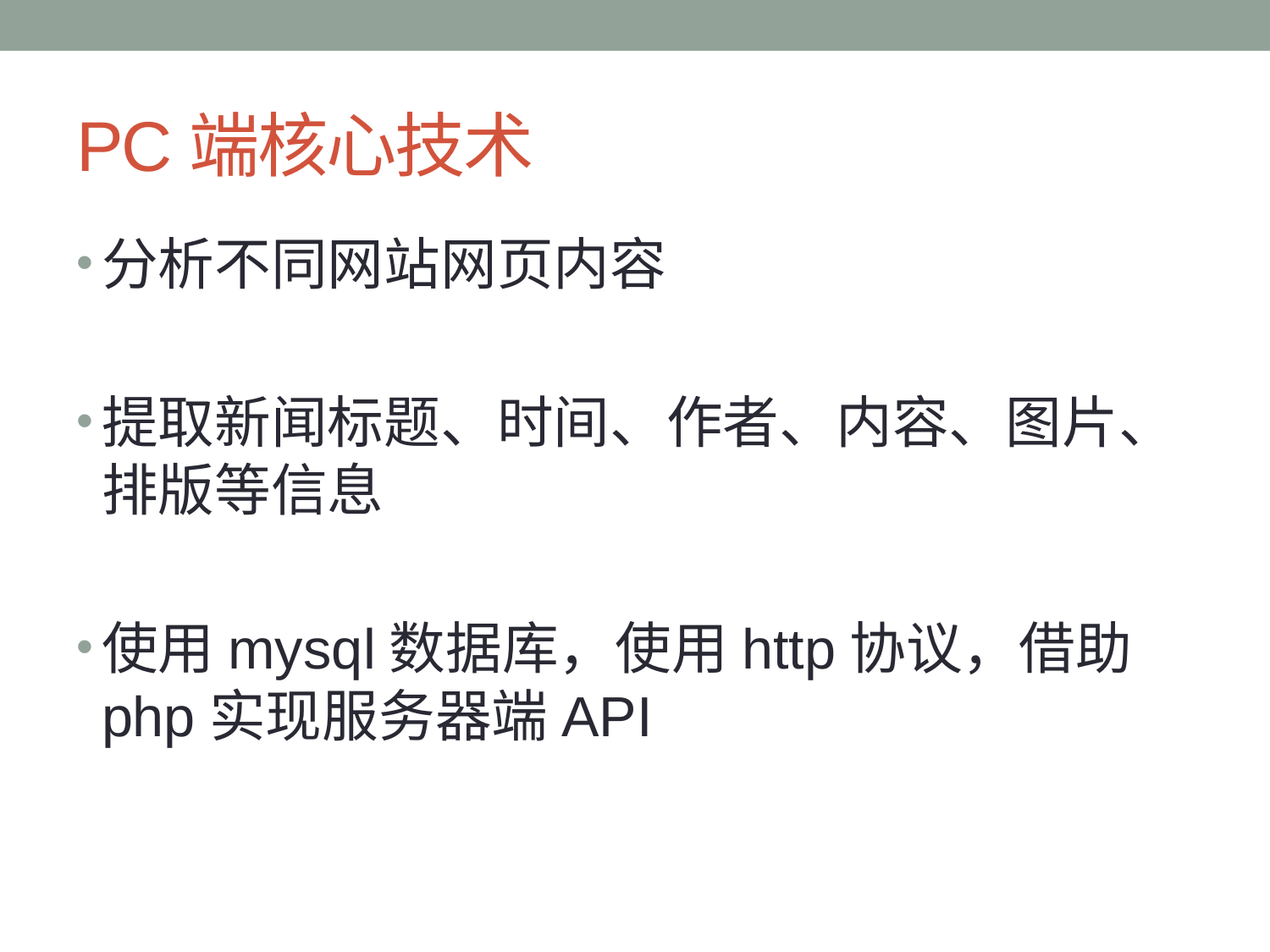

# PC端核心技术
分析不同网站网页内容

提取新闻标题、时间、作者、内容、图片、排版等信息

使用mysql数据库，使用http协议，借助php实现服务器端API